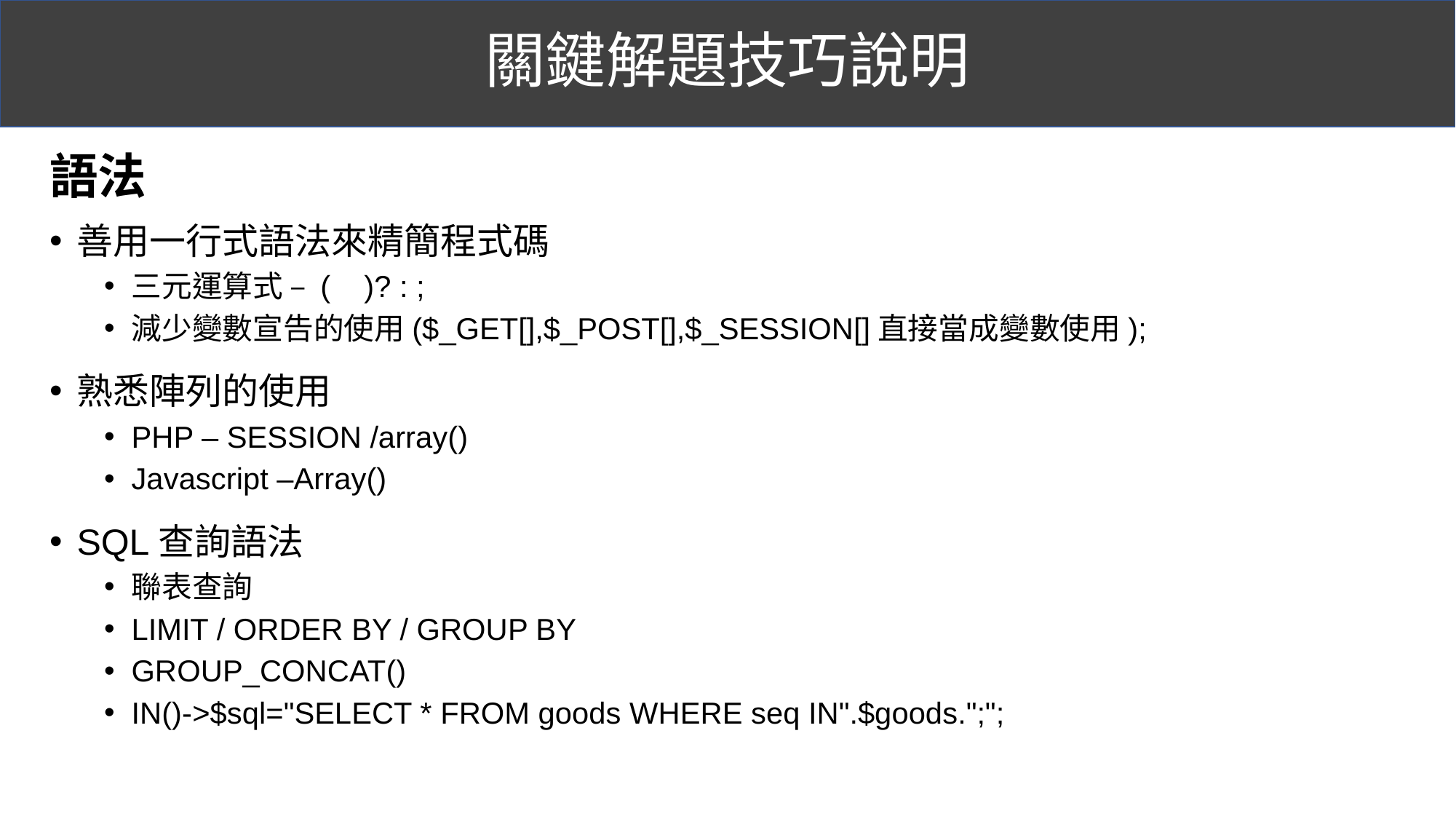

# 關鍵解題技巧說明
語法
善用一行式語法來精簡程式碼
三元運算式 – (    )? : ;
減少變數宣告的使用($_GET[],$_POST[],$_SESSION[]直接當成變數使用);
熟悉陣列的使用
PHP – SESSION /array()
Javascript –Array()
SQL查詢語法
聯表查詢
LIMIT / ORDER BY / GROUP BY
GROUP_CONCAT()
IN()->$sql="SELECT * FROM goods WHERE seq IN".$goods.";";